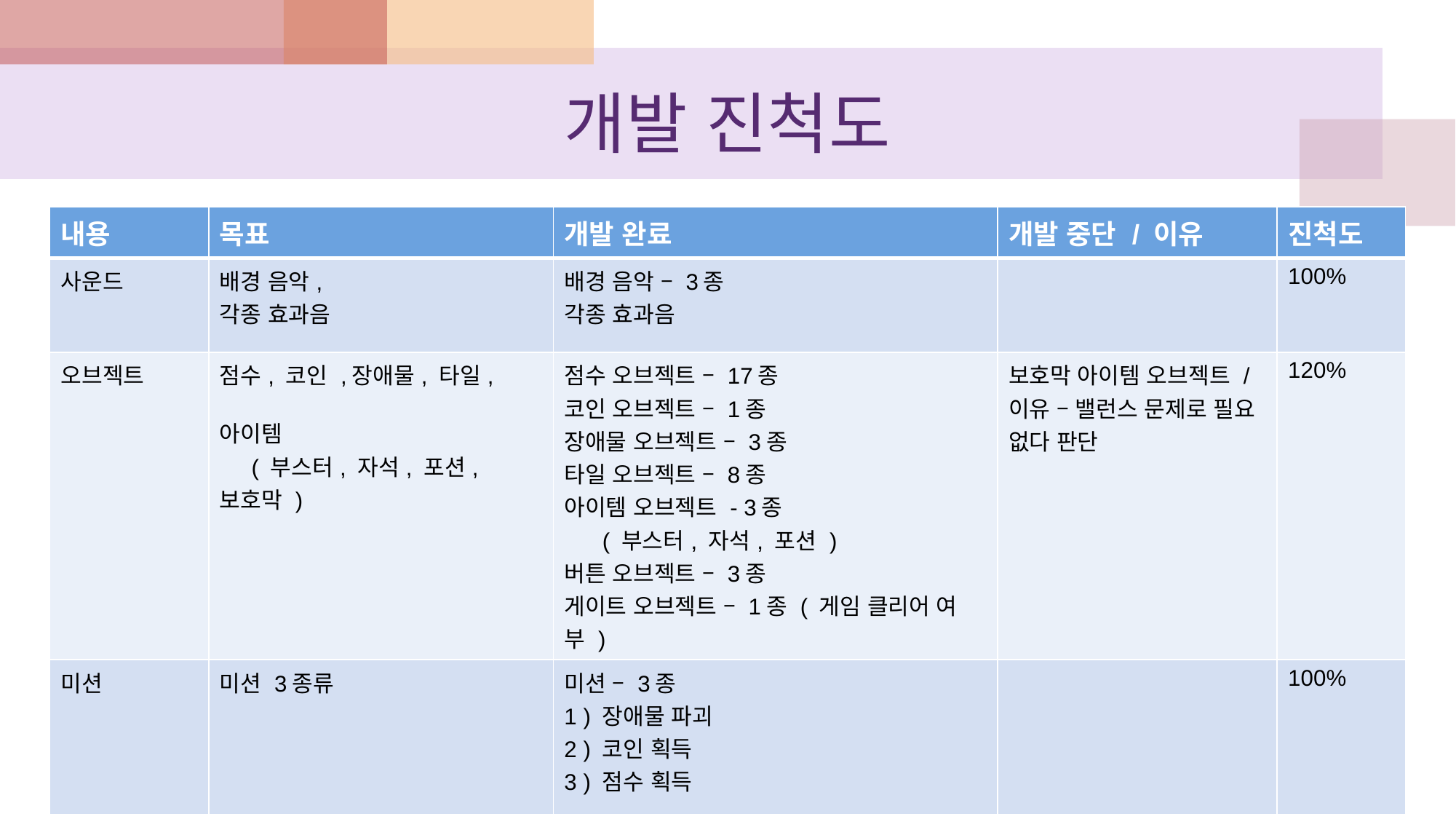

# 개발 진척도
| 내용 | 목표 | 개발 완료 | 개발 중단 / 이유 | 진척도 |
| --- | --- | --- | --- | --- |
| 사운드 | 배경 음악, 각종 효과음 | 배경 음악 – 3종 각종 효과음 |  | 100% |
| 오브젝트 | 점수, 코인 ,장애물, 타일, 아이템 ( 부스터, 자석, 포션, 보호막 ) | 점수 오브젝트 – 17종 코인 오브젝트 – 1종 장애물 오브젝트 – 3종 타일 오브젝트 – 8종 아이템 오브젝트 - 3종 ( 부스터, 자석, 포션 ) 버튼 오브젝트 – 3종 게이트 오브젝트 – 1종 ( 게임 클리어 여부 ) | 보호막 아이템 오브젝트 / 이유 – 밸런스 문제로 필요 없다 판단 | 120% |
| 미션 | 미션 3종류 | 미션 – 3종 1 ) 장애물 파괴 2 ) 코인 획득 3 ) 점수 획득 |  | 100% |